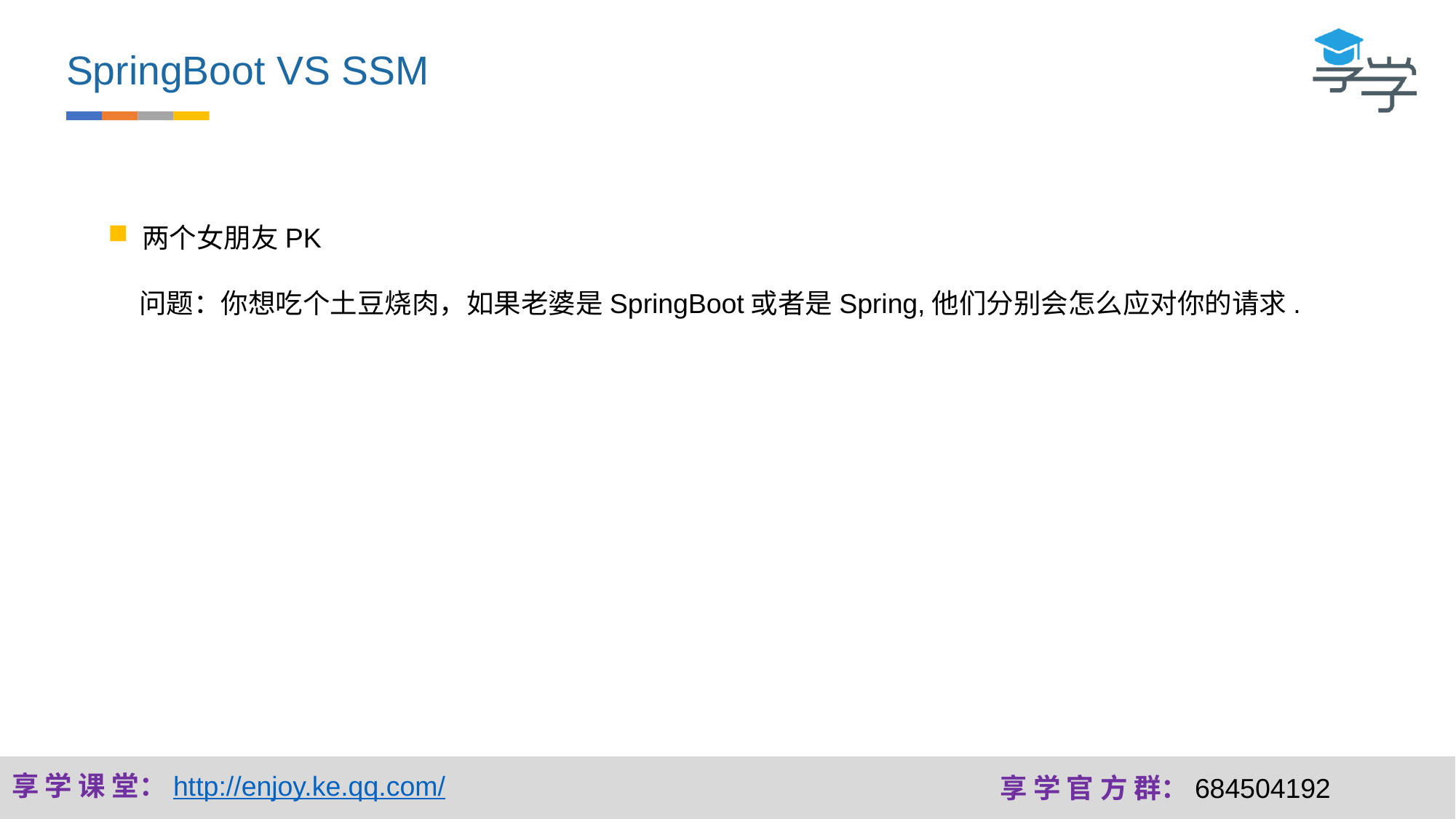

SpringBoot VS SSM

两个女朋友PK
    问题：你想吃个土豆烧肉，如果老婆是SpringBoot或者是Spring,他们分别会怎么应对你的请求.